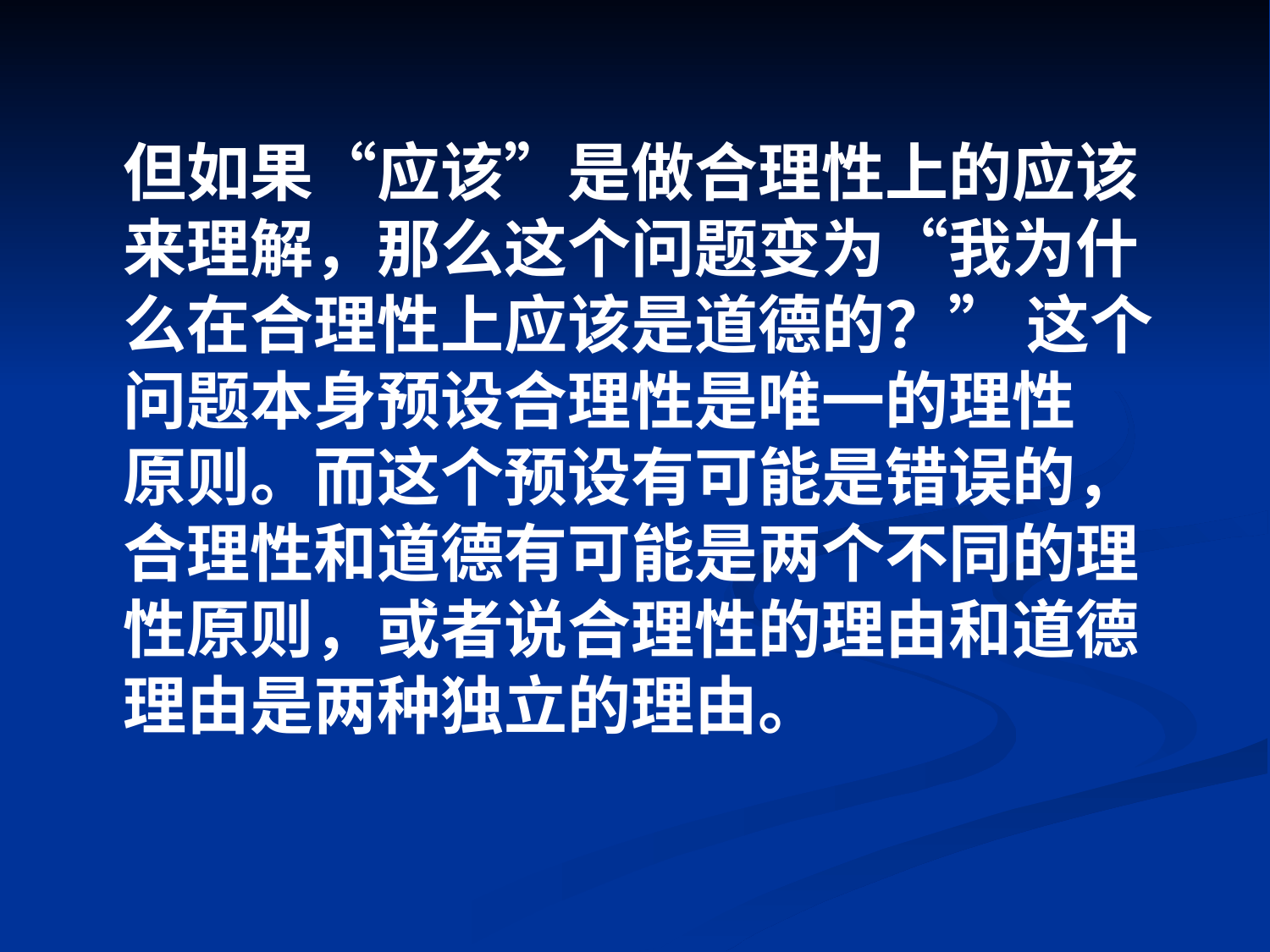

但如果“应该”是做合理性上的应该
来理解，那么这个问题变为“我为什
么在合理性上应该是道德的？” 这个
问题本身预设合理性是唯一的理性
原则。而这个预设有可能是错误的，
合理性和道德有可能是两个不同的理
性原则，或者说合理性的理由和道德
理由是两种独立的理由。